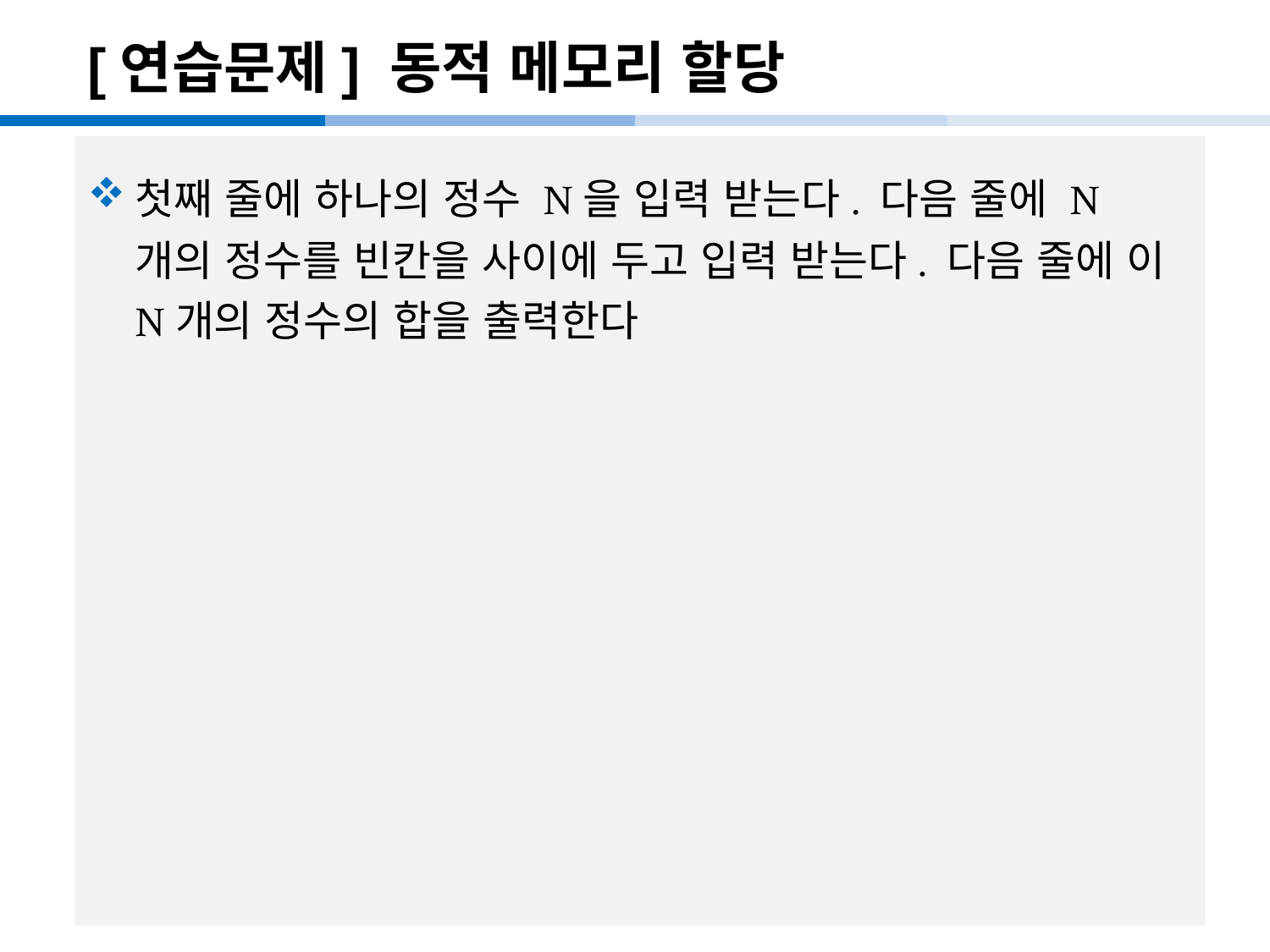

# [연습문제] 동적 메모리 할당
첫째 줄에 하나의 정수 N을 입력 받는다. 다음 줄에 N개의 정수를 빈칸을 사이에 두고 입력 받는다. 다음 줄에 이 N개의 정수의 합을 출력한다